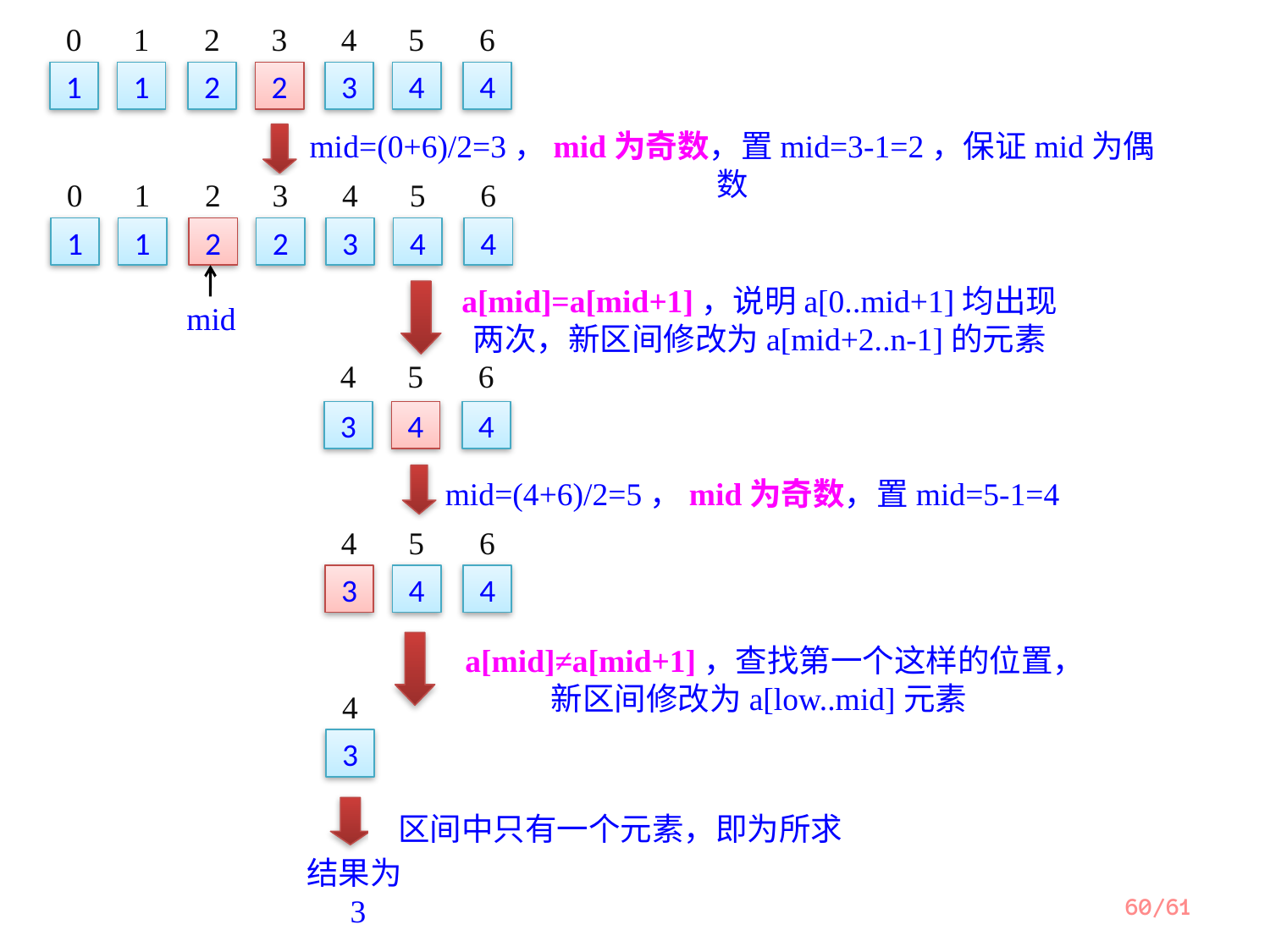

0
1
2
3
4
5
6
1
1
2
2
3
4
4

mid=(0+6)/2=3，mid为奇数，置mid=3-1=2，保证mid为偶数
0
1
2
3
4
5
6
1
1
2
2
3
4
4

a[mid]=a[mid+1]，说明a[0..mid+1]均出现两次，新区间修改为a[mid+2..n-1]的元素

mid
4
5
6
3
4
4

mid=(4+6)/2=5，mid为奇数，置mid=5-1=4
4
5
6
3
4
4

a[mid]≠a[mid+1]，查找第一个这样的位置，新区间修改为a[low..mid]元素
4
3

区间中只有一个元素，即为所求
结果为3
60/61